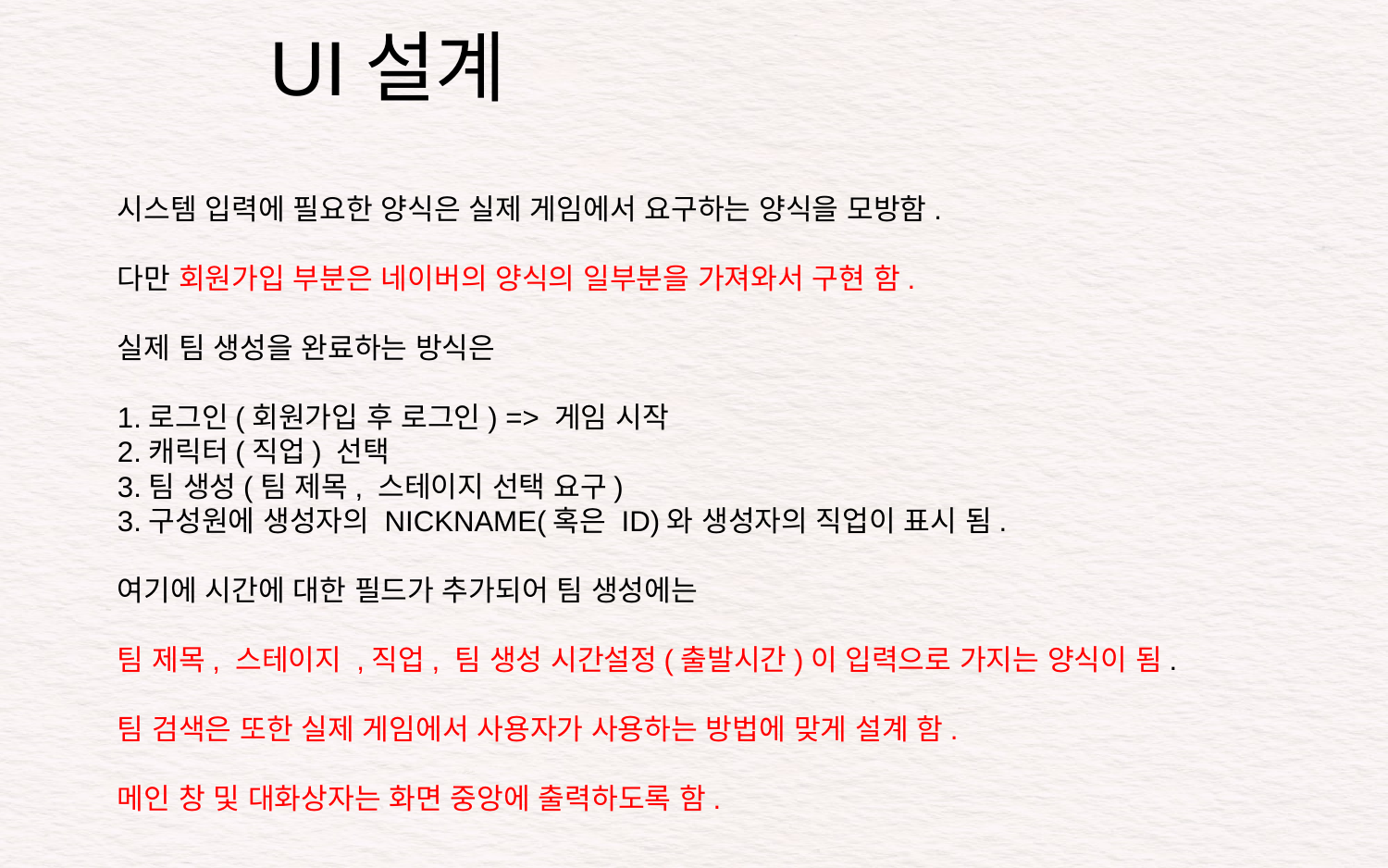

UI설계

시스템 입력에 필요한 양식은 실제 게임에서 요구하는 양식을 모방함.

다만 회원가입 부분은 네이버의 양식의 일부분을 가져와서 구현 함.

실제 팀 생성을 완료하는 방식은

1.로그인(회원가입 후 로그인) => 게임 시작
2.캐릭터(직업) 선택
3.팀 생성(팀 제목, 스테이지 선택 요구)
3.구성원에 생성자의 NICKNAME(혹은 ID)와 생성자의 직업이 표시 됨.

여기에 시간에 대한 필드가 추가되어 팀 생성에는

팀 제목, 스테이지 ,직업, 팀 생성 시간설정(출발시간)이 입력으로 가지는 양식이 됨.

팀 검색은 또한 실제 게임에서 사용자가 사용하는 방법에 맞게 설계 함.

메인 창 및 대화상자는 화면 중앙에 출력하도록 함.